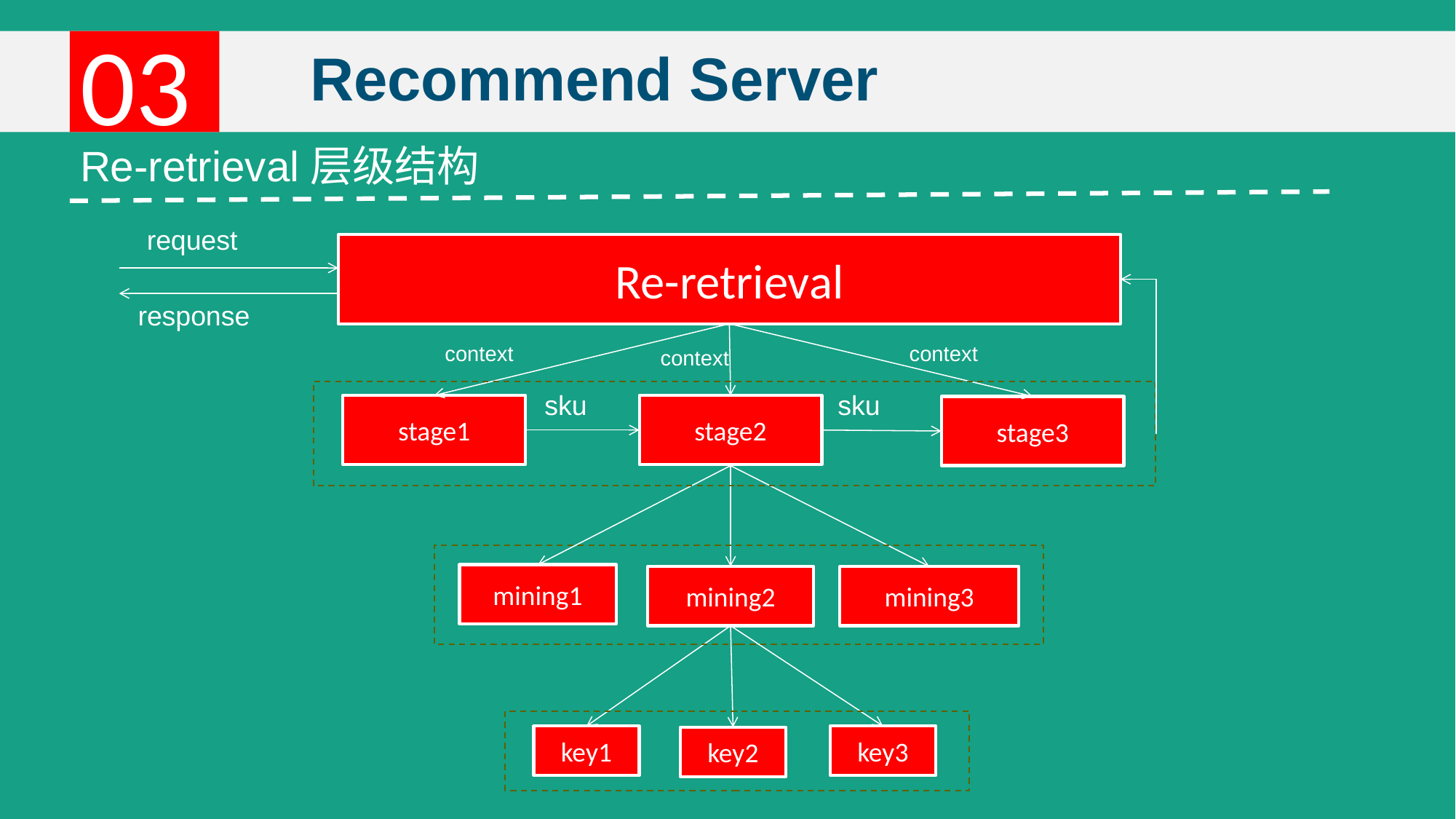

03
Recommend Server
Re-retrieval层级结构

request
Re-retrieval
response
context
context
context

sku
sku
stage1
stage2
stage3

mining1
mining2
mining3

key1
key3
key2